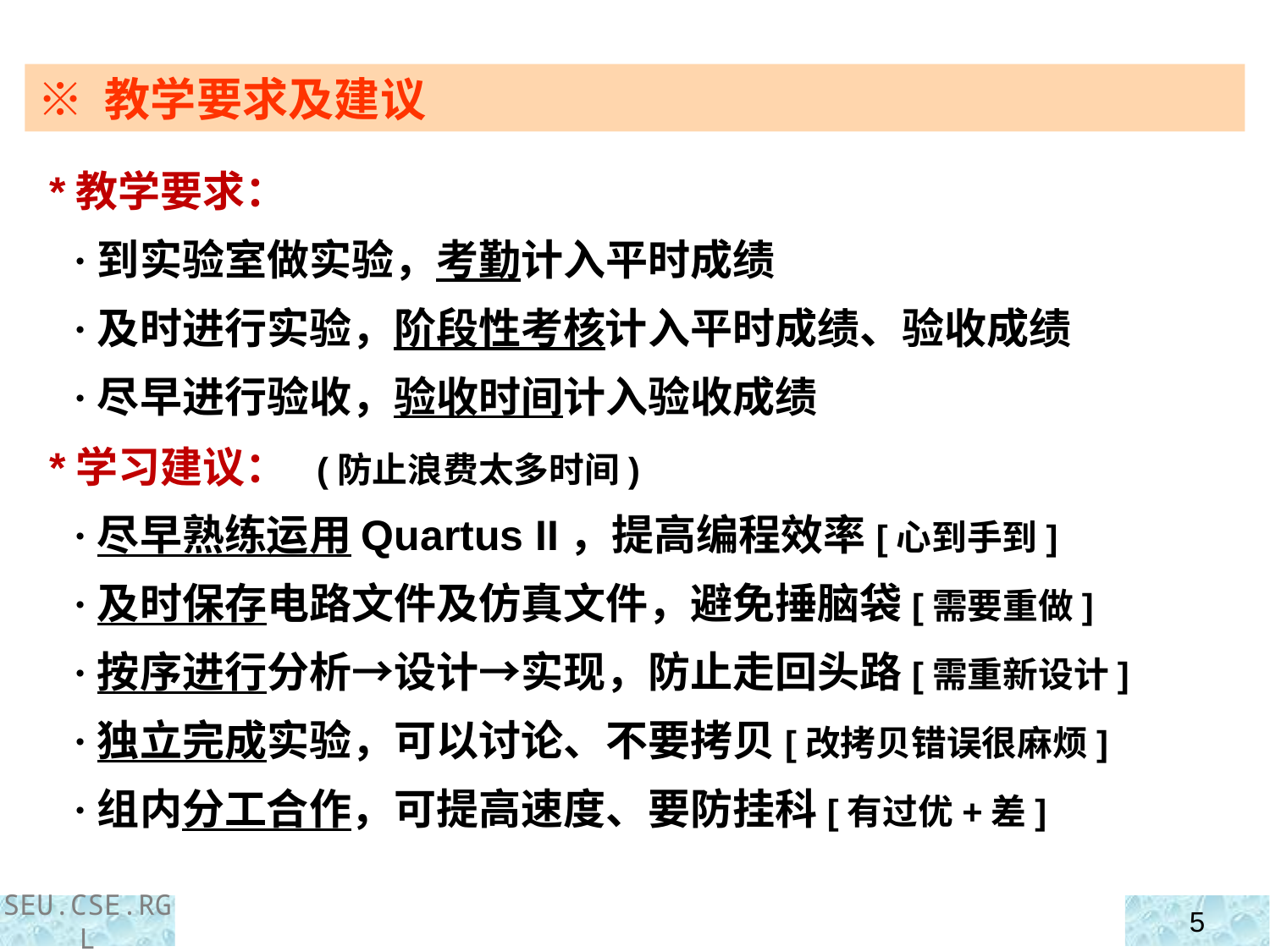

※ 教学要求及建议
 *教学要求：
   ·到实验室做实验，考勤计入平时成绩
   ·及时进行实验，阶段性考核计入平时成绩、验收成绩
   ·尽早进行验收，验收时间计入验收成绩
 *学习建议：  (防止浪费太多时间)
   ·尽早熟练运用Quartus II，提高编程效率[心到手到]
   ·及时保存电路文件及仿真文件，避免捶脑袋[需要重做]
   ·按序进行分析→设计→实现，防止走回头路[需重新设计]
   ·独立完成实验，可以讨论、不要拷贝[改拷贝错误很麻烦]
   ·组内分工合作，可提高速度、要防挂科[有过优+差]
SEU.CSE.RGL
5